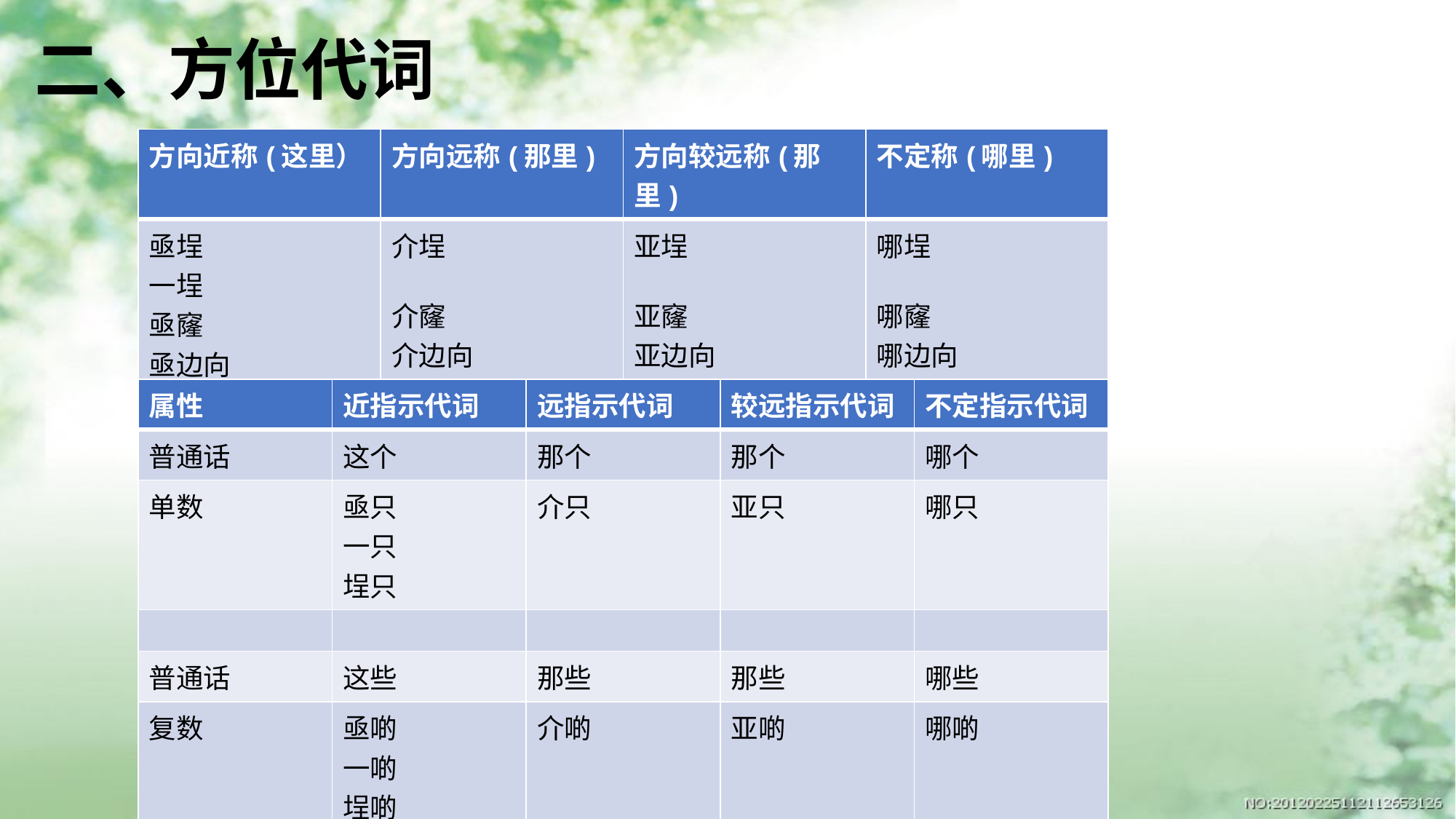

# 二、方位代词
| 方向近称(这里） | 方向远称(那里) | 方向较远称(那里) | 不定称(哪里) |
| --- | --- | --- | --- |
| 亟埕 一埕 亟窿 亟边向 | 介埕 介窿 介边向 | 亚埕 亚窿 亚边向 | 哪埕 哪窿 哪边向 |
| 属性 | 近指示代词 | 远指示代词 | 较远指示代词 | 不定指示代词 |
| --- | --- | --- | --- | --- |
| 普通话 | 这个 | 那个 | 那个 | 哪个 |
| 单数 | 亟只 一只 埕只 | 介只 | 亚只 | 哪只 |
|  |  |  |  |  |
| 普通话 | 这些 | 那些 | 那些 | 哪些 |
| 复数 | 亟啲 一啲 埕啲 | 介啲 | 亚啲 | 哪啲 |